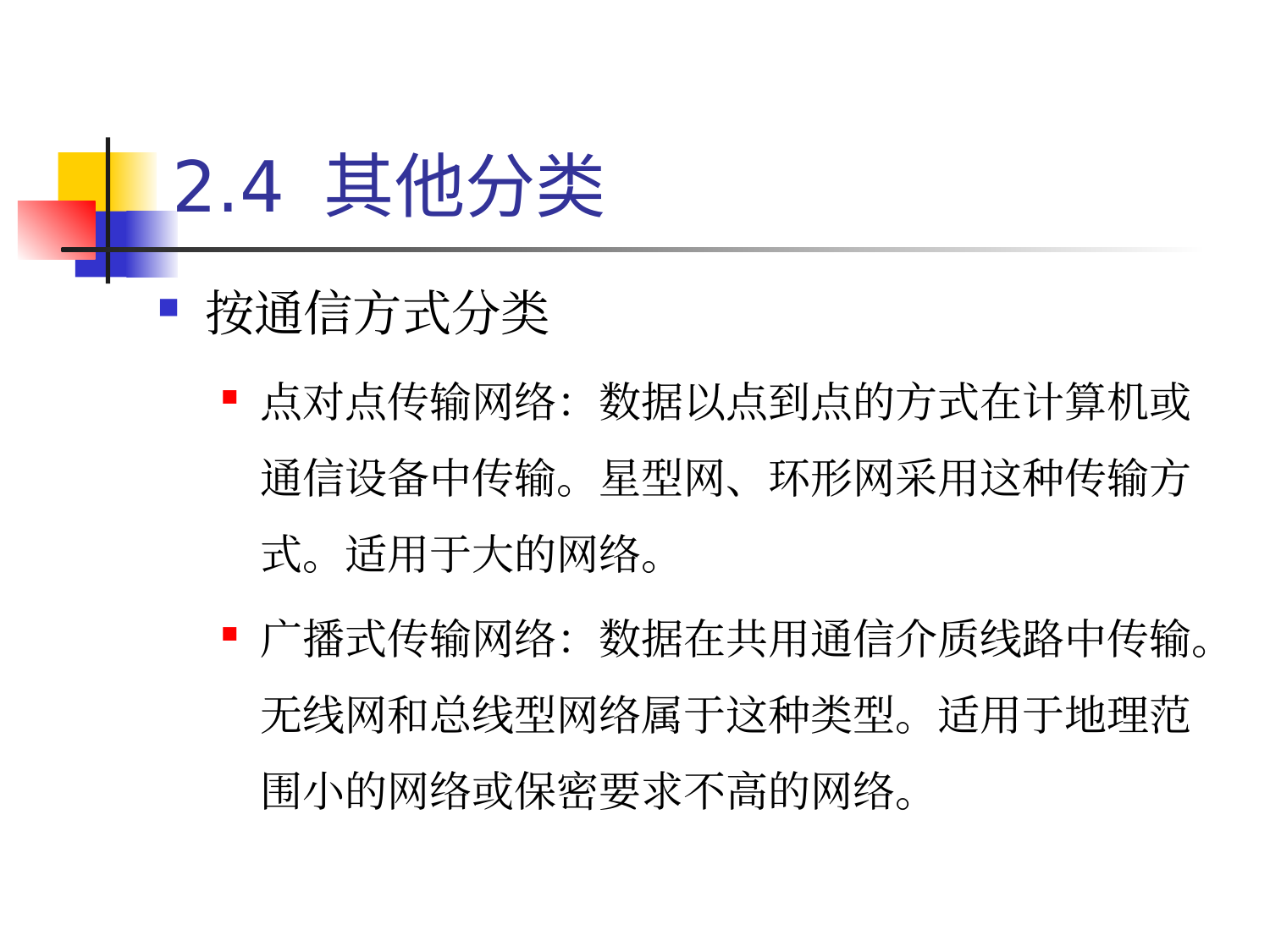

# 2.4 其他分类
按通信方式分类
点对点传输网络：数据以点到点的方式在计算机或通信设备中传输。星型网、环形网采用这种传输方式。适用于大的网络。
广播式传输网络：数据在共用通信介质线路中传输。无线网和总线型网络属于这种类型。适用于地理范围小的网络或保密要求不高的网络。